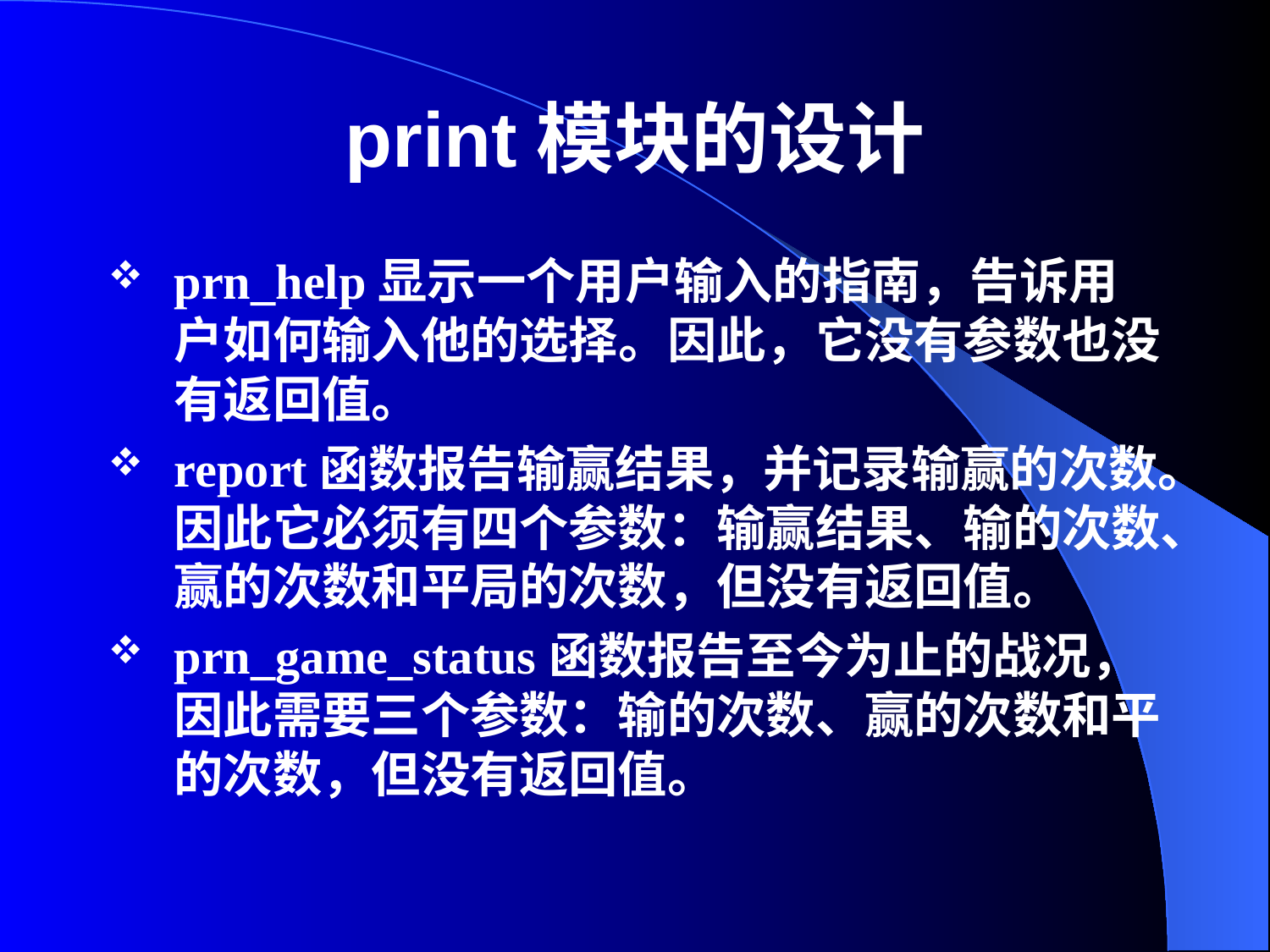

# print模块的设计
prn_help显示一个用户输入的指南，告诉用户如何输入他的选择。因此，它没有参数也没有返回值。
report函数报告输赢结果，并记录输赢的次数。因此它必须有四个参数：输赢结果、输的次数、赢的次数和平局的次数，但没有返回值。
prn_game_status函数报告至今为止的战况，因此需要三个参数：输的次数、赢的次数和平的次数，但没有返回值。